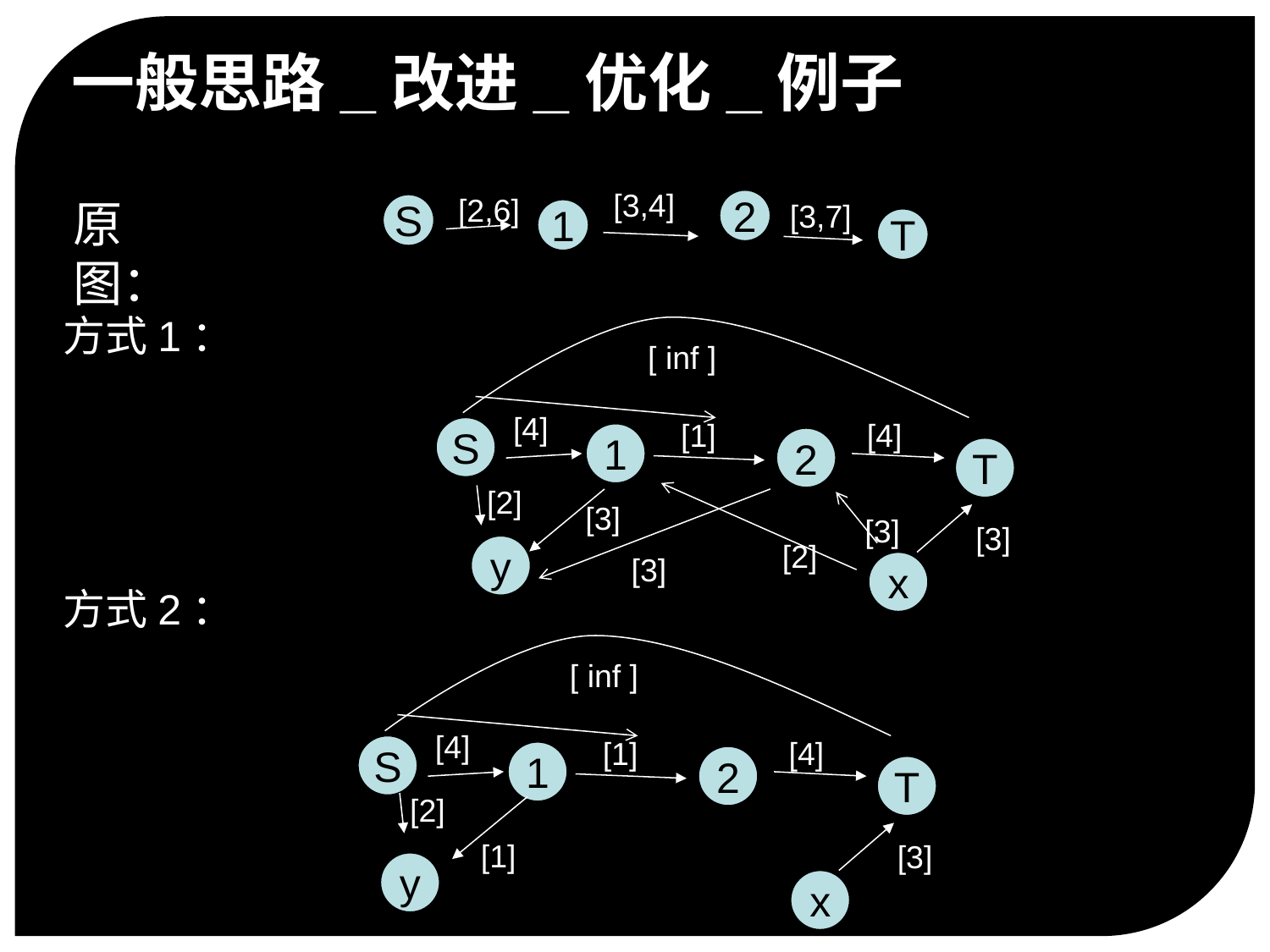

一般思路_改进_优化_例子
[3,4]
[2,6]
原图：
[3,7]
2
S
1
T

方式1：

[ inf ]
[4]
[1]
[4]
S
1
2
T

[2]

[3]

[3]
[3]
[2]
y
[3]
x
方式2：

[ inf ]
[4]
[1]
[4]
S
1
2
T

[2]

[1]
[3]
y
x